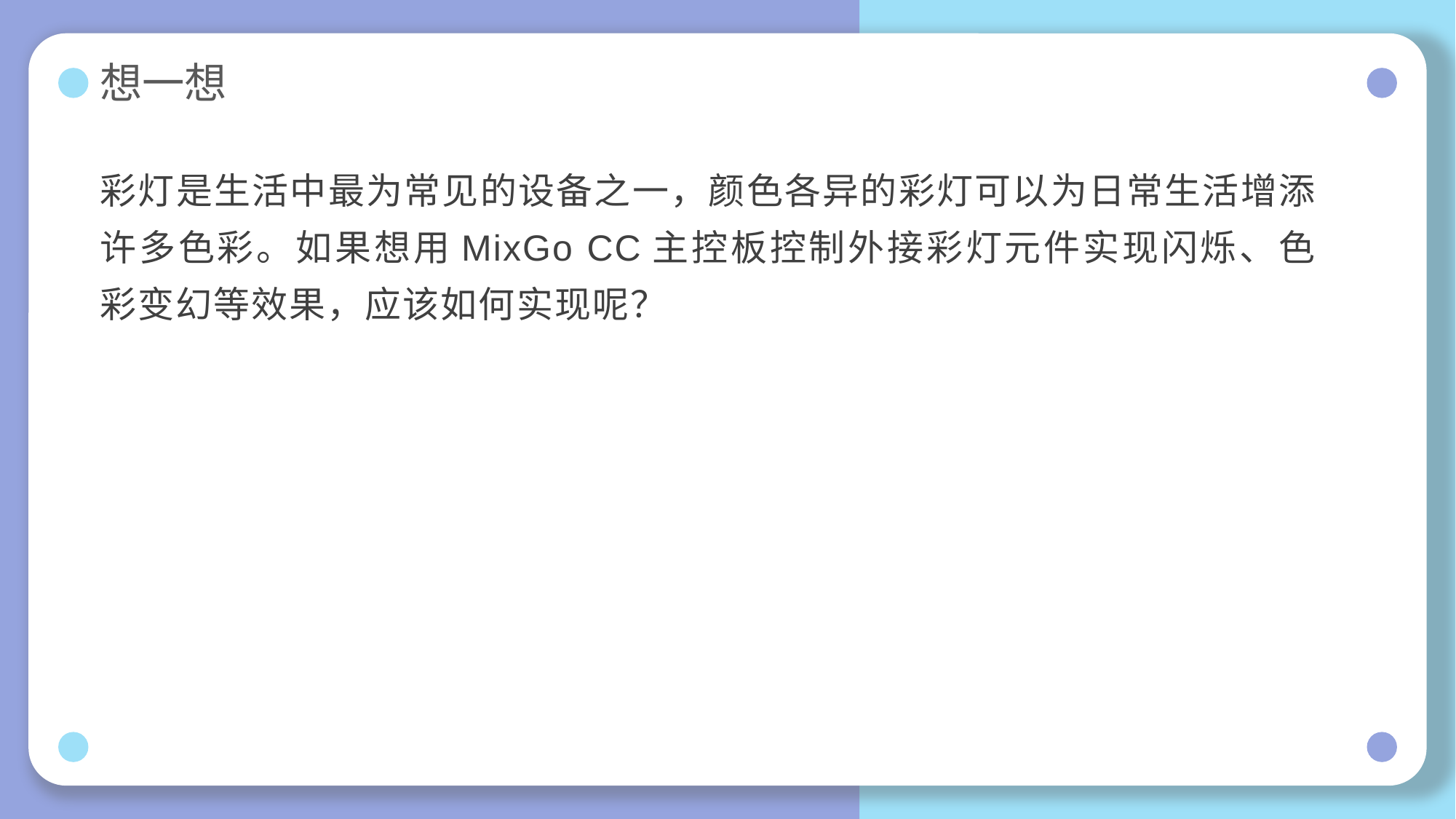

# 想一想
彩灯是生活中最为常见的设备之一，颜色各异的彩灯可以为日常生活增添许多色彩。如果想用MixGo CC主控板控制外接彩灯元件实现闪烁、色彩变幻等效果，应该如何实现呢？